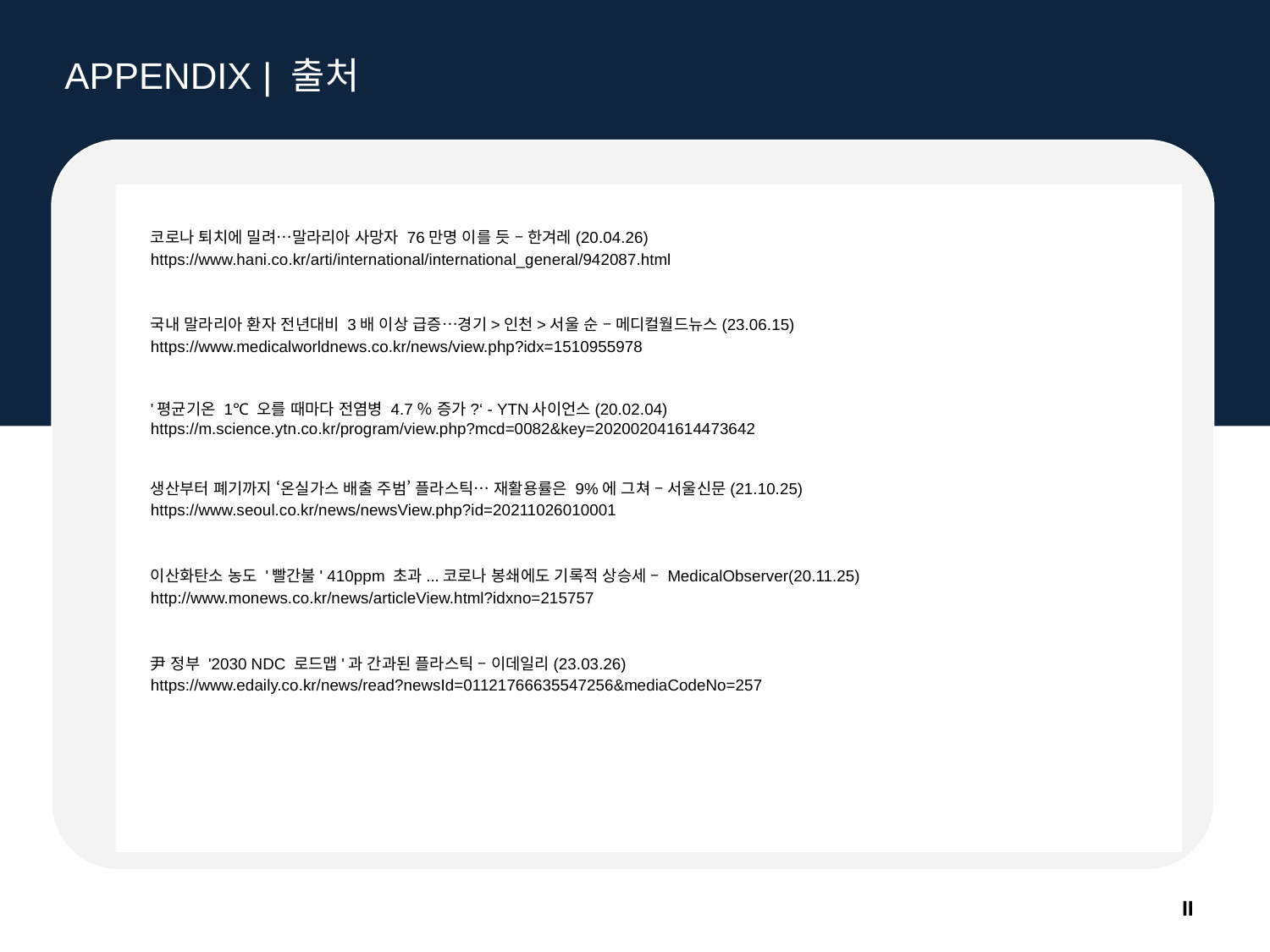

APPENDIX | 출처

코로나 퇴치에 밀려…말라리아 사망자 76만명 이를 듯 – 한겨레(20.04.26)
https://www.hani.co.kr/arti/international/international_general/942087.html

국내 말라리아 환자 전년대비 3배 이상 급증…경기>인천>서울 순 – 메디컬월드뉴스(23.06.15)
https://www.medicalworldnews.co.kr/news/view.php?idx=1510955978

'평균기온 1℃ 오를 때마다 전염병 4.7％ 증가?‘ - YTN사이언스(20.02.04)
https://m.science.ytn.co.kr/program/view.php?mcd=0082&key=202002041614473642

생산부터 폐기까지 ‘온실가스 배출 주범’ 플라스틱… 재활용률은 9%에 그쳐 – 서울신문(21.10.25)
https://www.seoul.co.kr/news/newsView.php?id=20211026010001

이산화탄소 농도 '빨간불' 410ppm 초과...코로나 봉쇄에도 기록적 상승세 – MedicalObserver(20.11.25)
http://www.monews.co.kr/news/articleView.html?idxno=215757

尹 정부 '2030 NDC 로드맵'과 간과된 플라스틱 – 이데일리(23.03.26)
https://www.edaily.co.kr/news/read?newsId=01121766635547256&mediaCodeNo=257
II